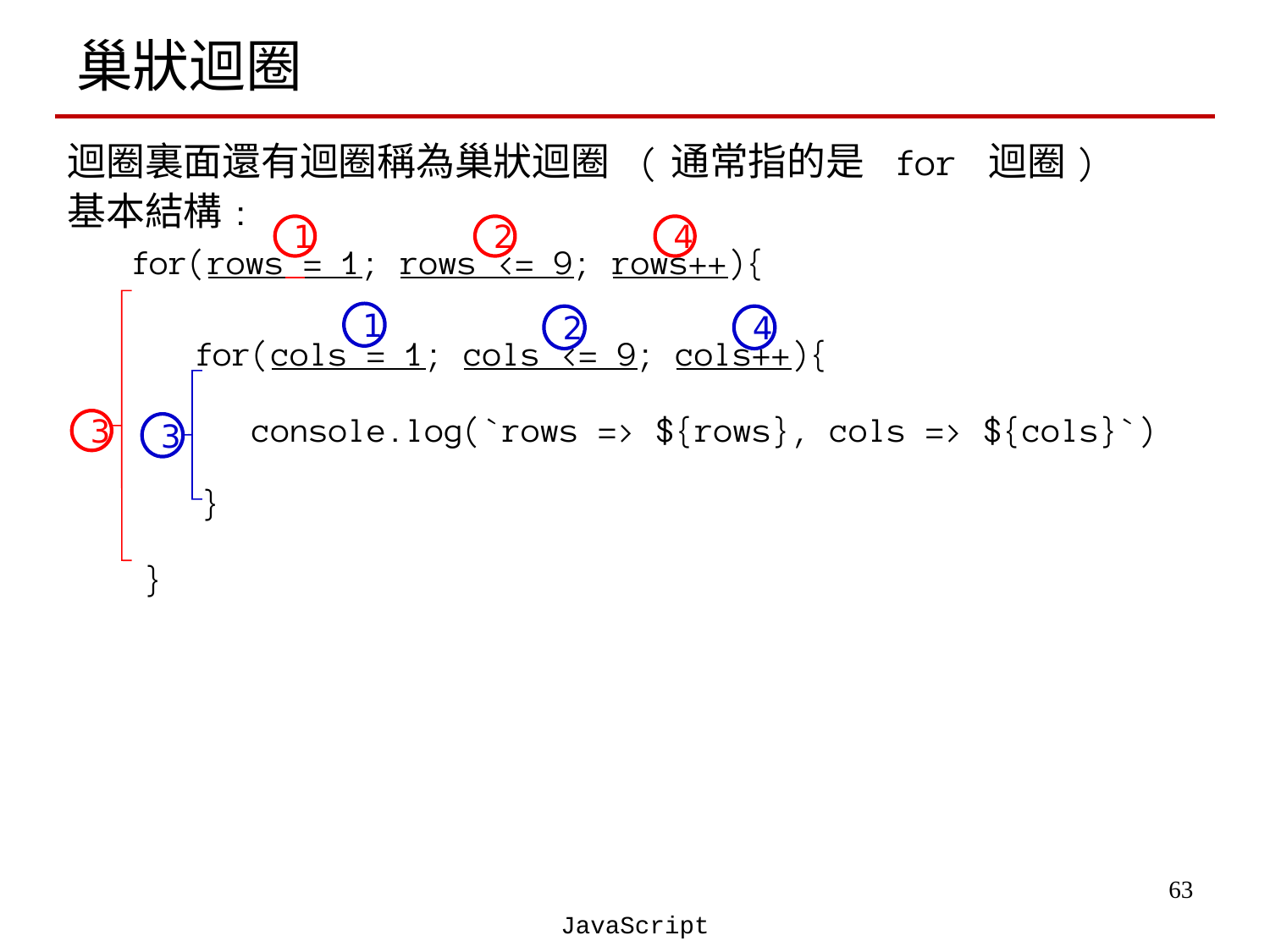

# 巢狀迴圈
迴圈裏面還有迴圈稱為巢狀迴圈 (通常指的是 for 迴圈)
基本結構:
   for(rows = 1; rows <= 9; rows++){

	for(cols = 1; cols <= 9; cols++){
	   console.log(`rows => ${rows}, cols => ${cols}`)
       }
    }

1
2
4

1
2
4

3
3
63
JavaScript